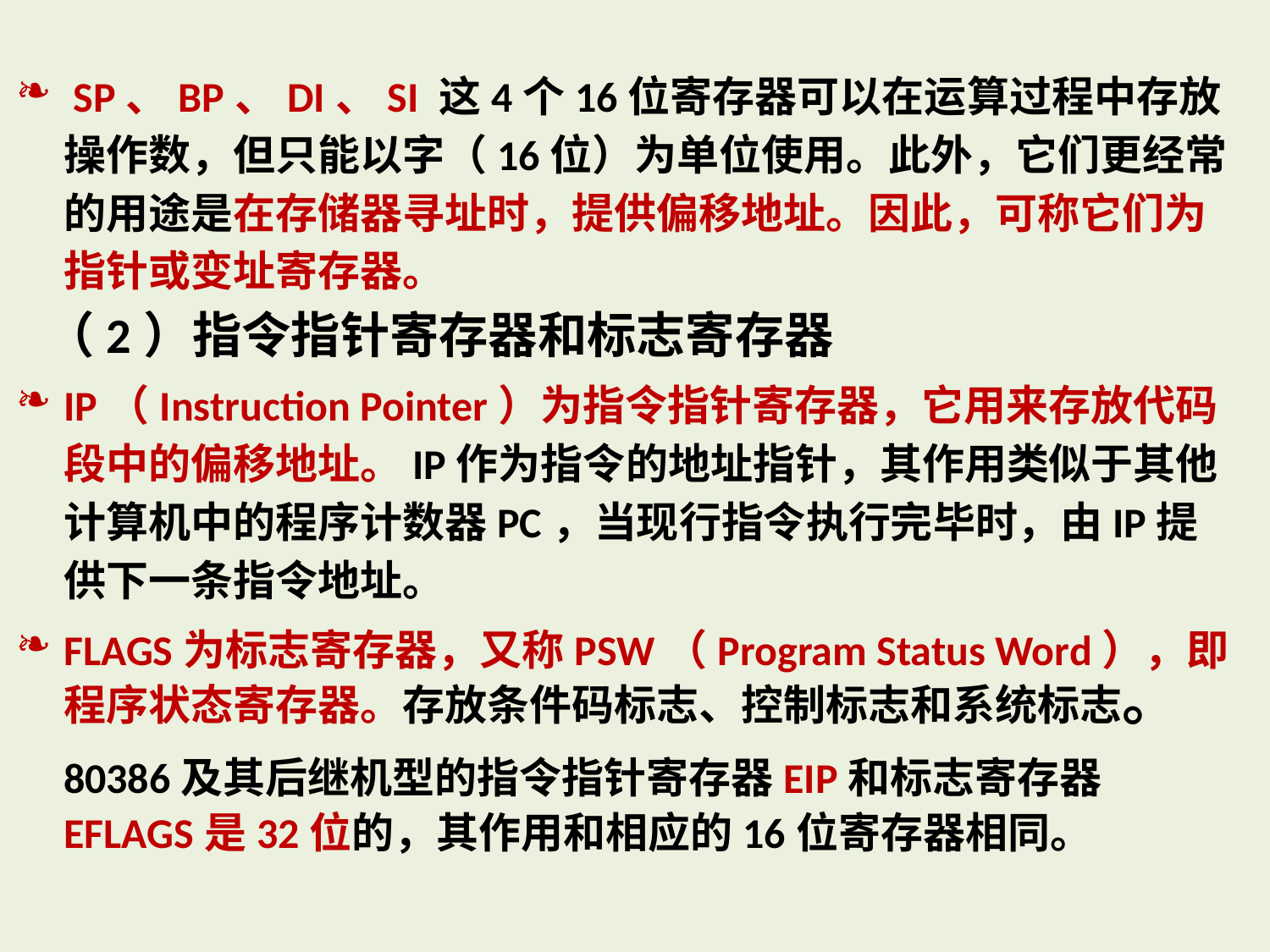

SP、BP、DI、SI 这4个16位寄存器可以在运算过程中存放操作数，但只能以字（16位）为单位使用。此外，它们更经常的用途是在存储器寻址时，提供偏移地址。因此，可称它们为指针或变址寄存器。
  （2）指令指针寄存器和标志寄存器
IP（Instruction Pointer）为指令指针寄存器，它用来存放代码段中的偏移地址。IP作为指令的地址指针，其作用类似于其他计算机中的程序计数器PC，当现行指令执行完毕时，由IP提供下一条指令地址。
FLAGS为标志寄存器，又称PSW（Program Status Word），即程序状态寄存器。存放条件码标志、控制标志和系统标志。
     80386及其后继机型的指令指针寄存器EIP和标志寄存器EFLAGS是32位的，其作用和相应的16位寄存器相同。

30